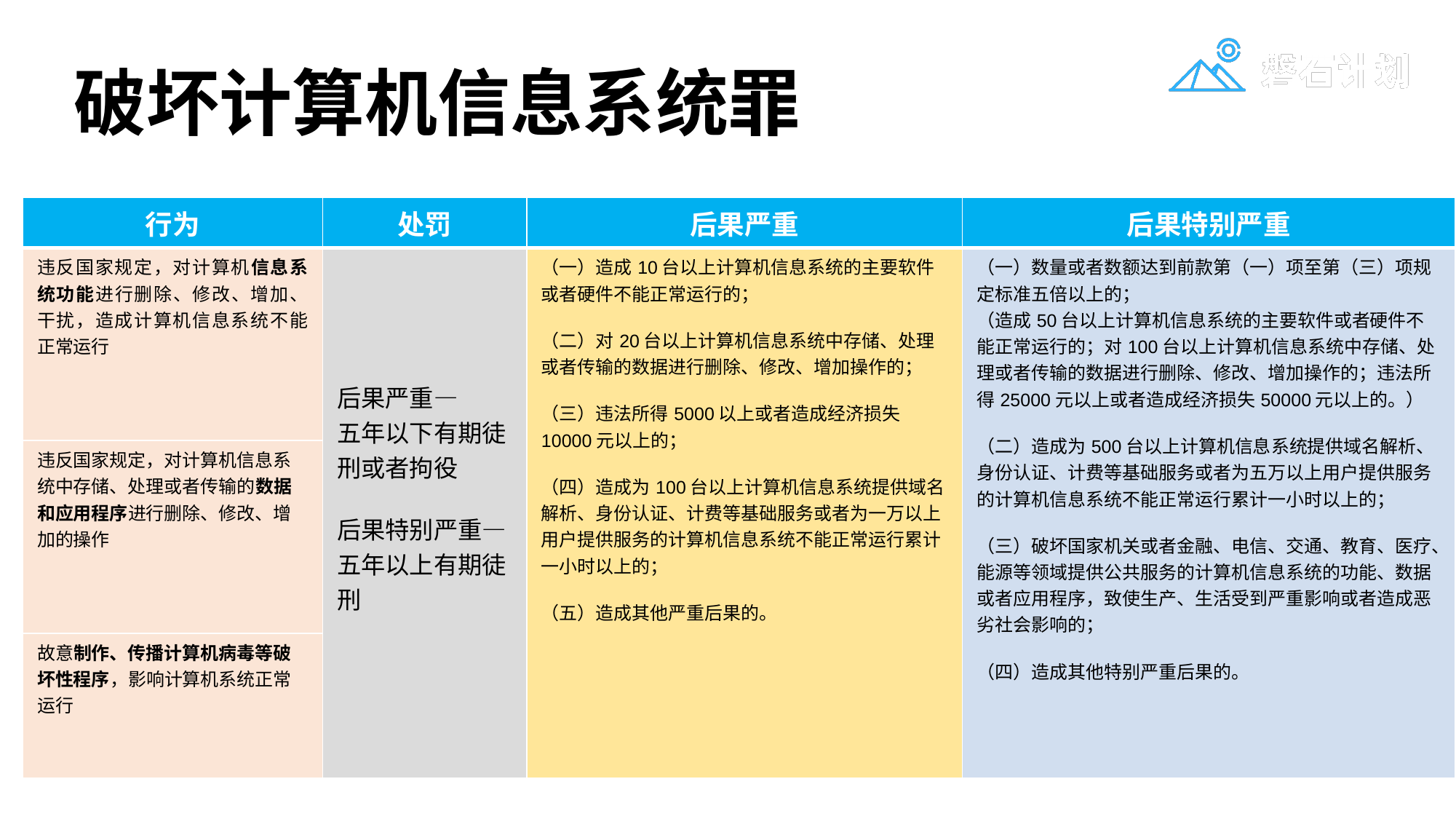

# 破坏计算机信息系统罪
| 行为 | 处罚 | 后果严重 | 后果特别严重 |
| --- | --- | --- | --- |
| 违反国家规定，对计算机信息系统功能进行删除、修改、增加、干扰，造成计算机信息系统不能正常运行 | 后果严重— 五年以下有期徒刑或者拘役 后果特别严重—五年以上有期徒刑 | （一）造成10台以上计算机信息系统的主要软件或者硬件不能正常运行的； （二）对20台以上计算机信息系统中存储、处理或者传输的数据进行删除、修改、增加操作的； （三）违法所得5000以上或者造成经济损失10000元以上的； （四）造成为100台以上计算机信息系统提供域名解析、身份认证、计费等基础服务或者为一万以上用户提供服务的计算机信息系统不能正常运行累计一小时以上的； （五）造成其他严重后果的。 | （一）数量或者数额达到前款第（一）项至第（三）项规定标准五倍以上的； （造成50台以上计算机信息系统的主要软件或者硬件不能正常运行的；对100台以上计算机信息系统中存储、处理或者传输的数据进行删除、修改、增加操作的；违法所得25000元以上或者造成经济损失50000元以上的。） （二）造成为500台以上计算机信息系统提供域名解析、身份认证、计费等基础服务或者为五万以上用户提供服务的计算机信息系统不能正常运行累计一小时以上的； （三）破坏国家机关或者金融、电信、交通、教育、医疗、能源等领域提供公共服务的计算机信息系统的功能、数据或者应用程序，致使生产、生活受到严重影响或者造成恶劣社会影响的； （四）造成其他特别严重后果的。 |
| 违反国家规定，对计算机信息系统中存储、处理或者传输的数据和应用程序进行删除、修改、增加的操作 |  |  |  |
| 故意制作、传播计算机病毒等破坏性程序，影响计算机系统正常运行 |  |  |  |